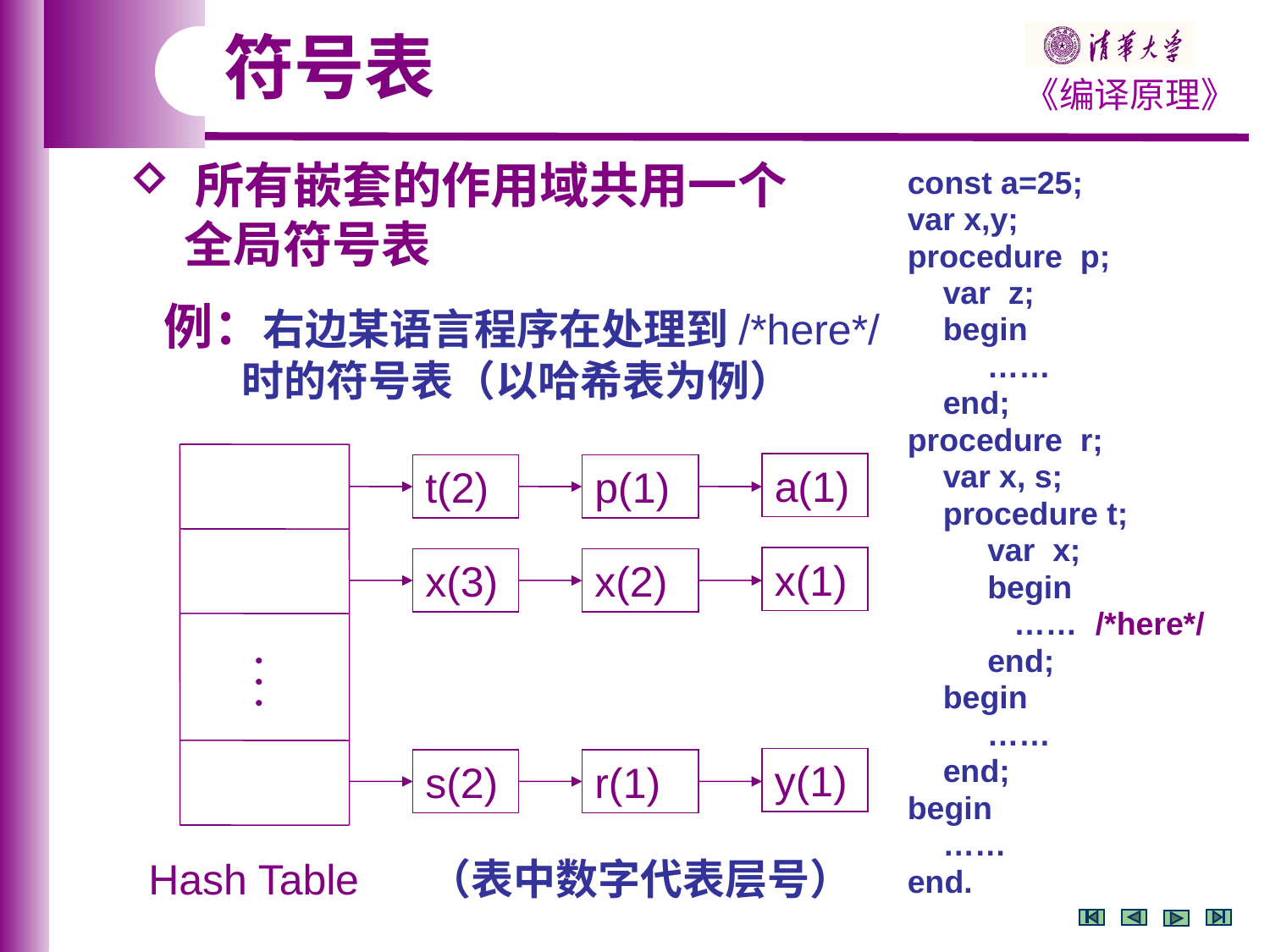

符号表
 所有嵌套的作用域共用一个
    全局符号表
const a=25;
var x,y;
procedure  p;
    var  z;
    begin
         ……
    end;
procedure  r;
    var x, s;
    procedure t;
         var  x;
         begin
            ……  /*here*/
         end;
    begin
         ……
    end;
begin
    ……
end.
    例：右边某语言程序在处理到/*here*/
             时的符号表（以哈希表为例）

a(1)
t(2)
p(1)

x(1)
x(3)
x(2)

•••

y(1)
s(2)
r(1)

Hash Table     （表中数字代表层号）